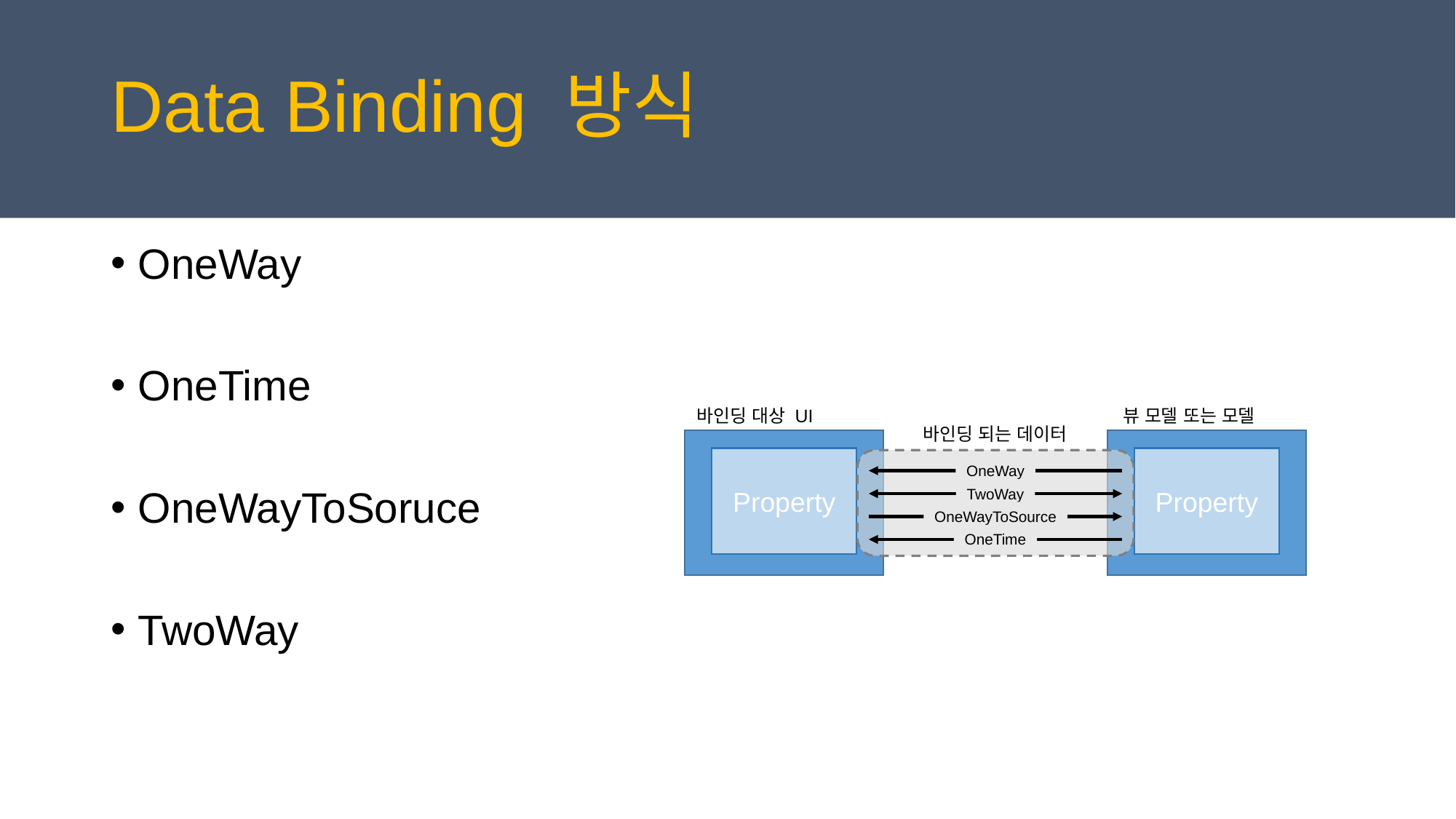

Data Binding 방식
OneWay

OneTime

OneWayToSoruce

TwoWay

바인딩 대상 UI

Property
뷰 모델 또는 모델

Property
바인딩 되는 데이터

OneWay
TwoWay
OneWayToSource
OneTime